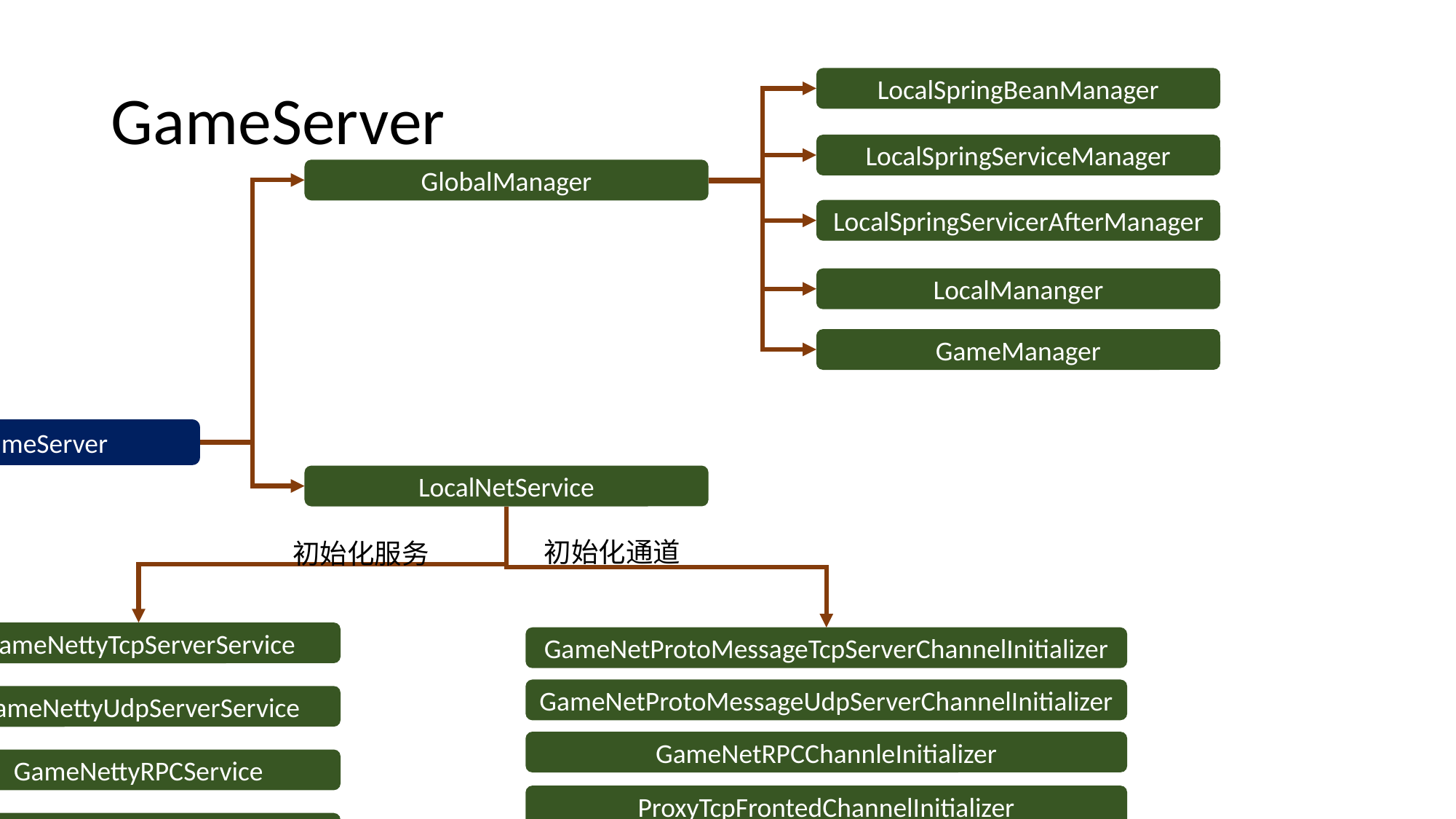

# GameServer
LocalSpringBeanManager
LocalSpringServiceManager
GlobalManager
LocalSpringServicerAfterManager
LocalMananger
GameManager
GameServer
LocalNetService
初始化通道
初始化服务
GameNettyTcpServerService
GameNetProtoMessageTcpServerChannelInitializer
GameNetProtoMessageUdpServerChannelInitializer
GameNettyUdpServerService
GameNetRPCChannleInitializer
GameNettyRPCService
ProxyTcpFrontedChannelInitializer
ProxyTcpServerService
GameNetProtoMessageHttpServerChannelInitializer
GameNettyHttpServerService
GameNetProtoMessageWebSocketServerChannelInitializer
GameNettyWebSocketServerService